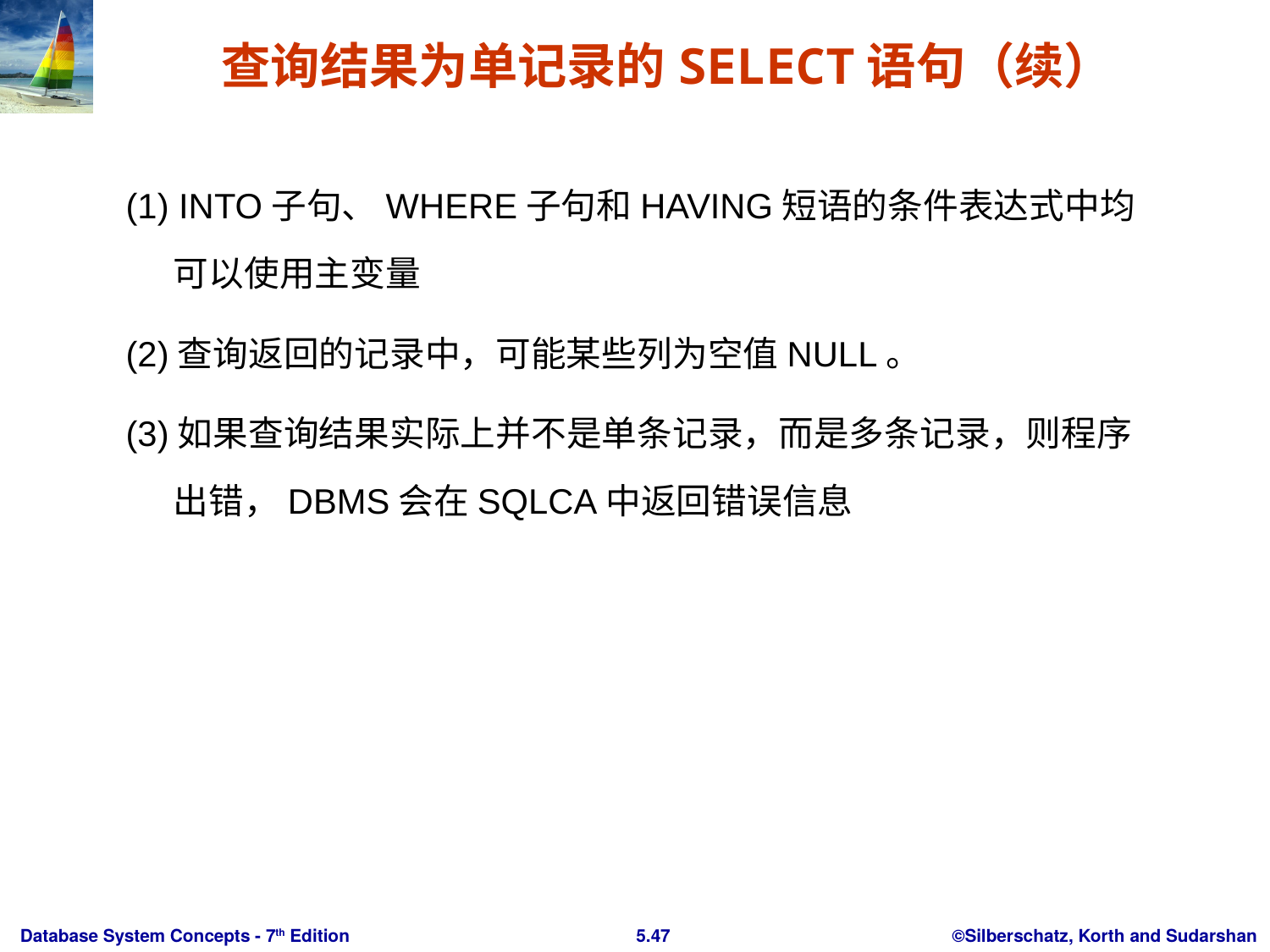

# 查询结果为单记录的SELECT语句（续）
(1) INTO子句、WHERE子句和HAVING短语的条件表达式中均可以使用主变量
(2)查询返回的记录中，可能某些列为空值NULL。
(3)如果查询结果实际上并不是单条记录，而是多条记录，则程序出错，DBMS会在SQLCA中返回错误信息